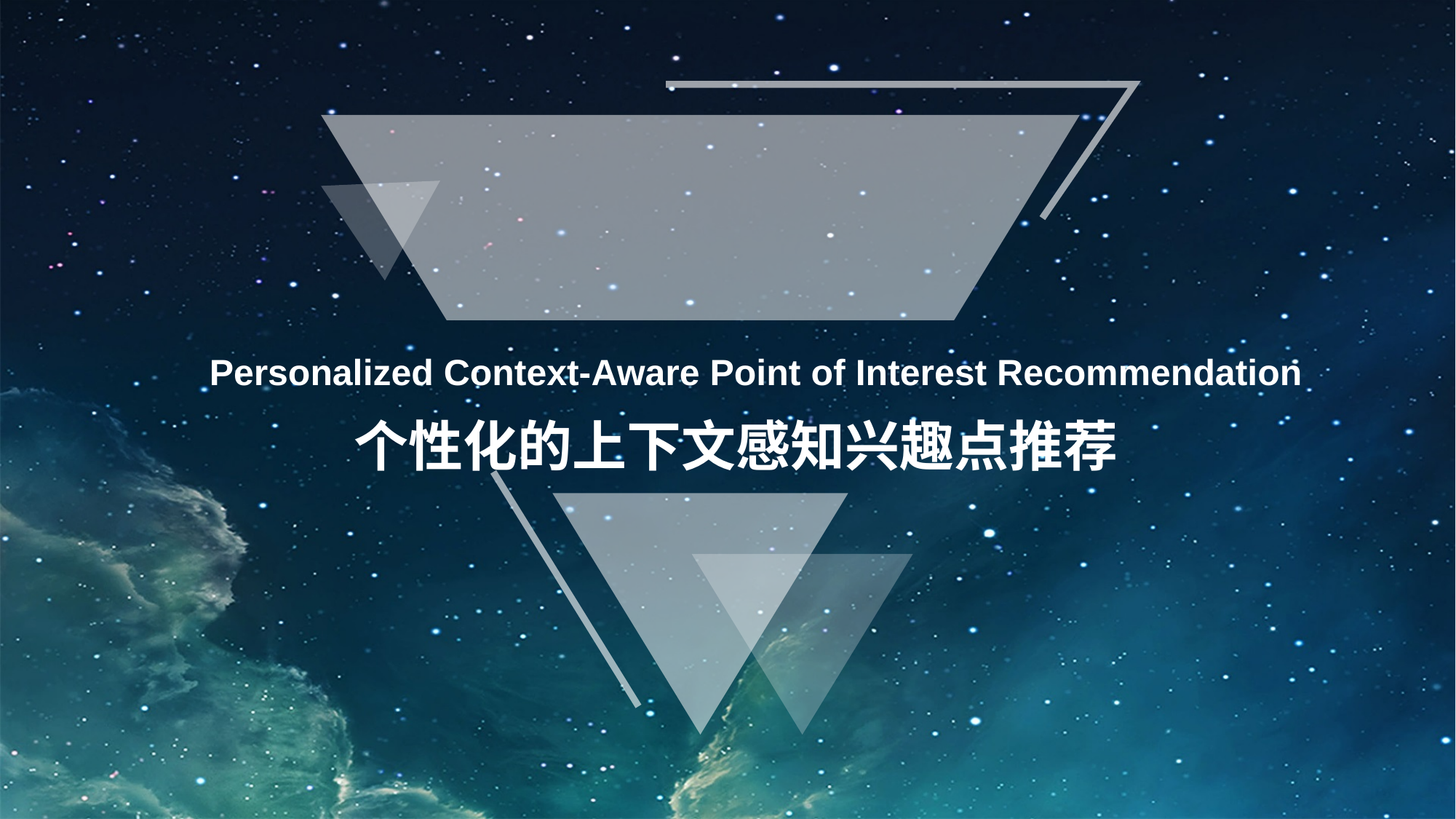

Personalized Context-Aware Point of Interest Recommendation
个性化的上下文感知兴趣点推荐